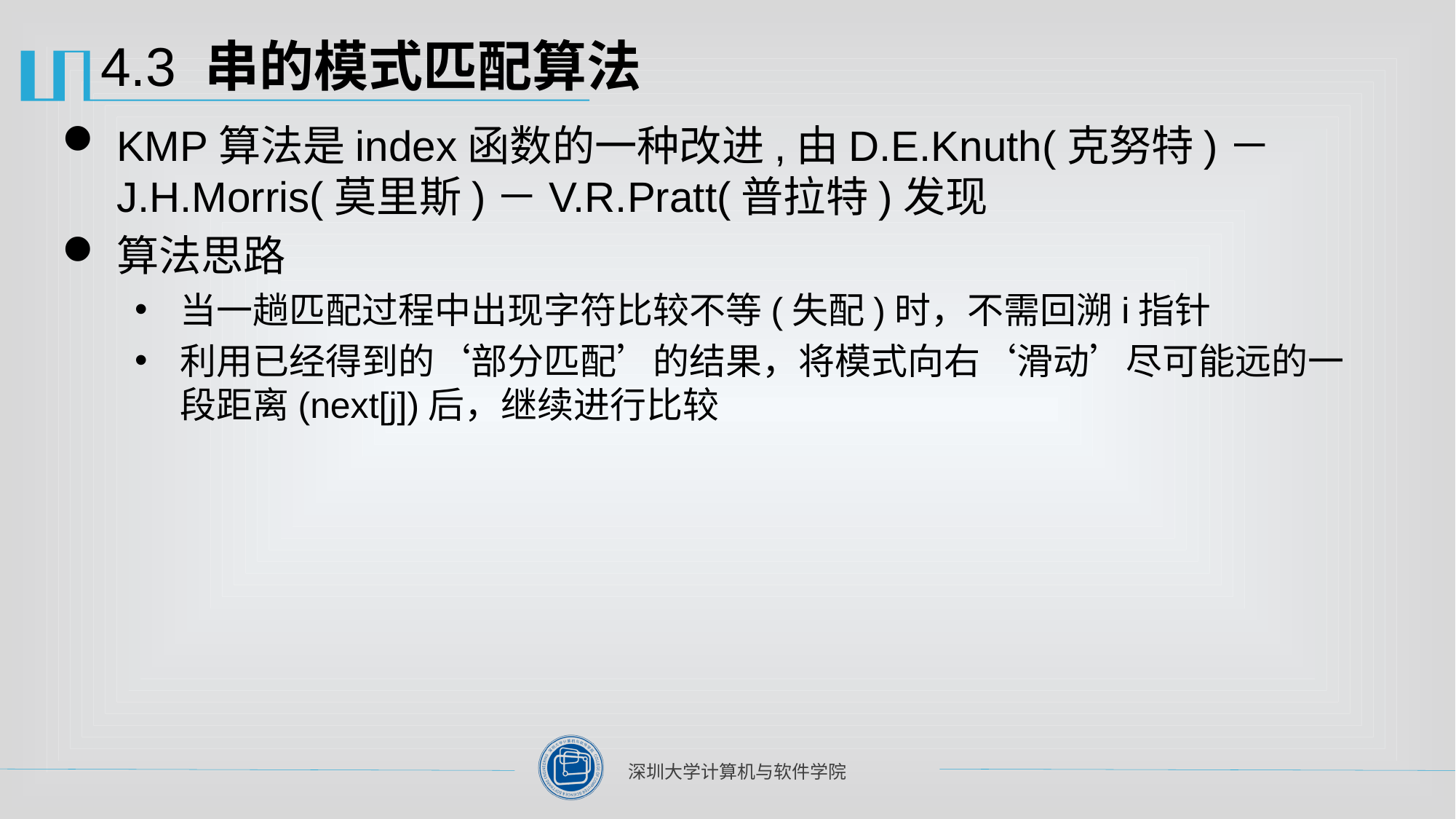

# 4.3 串的模式匹配算法
KMP算法是index函数的一种改进,由D.E.Knuth(克努特)－J.H.Morris(莫里斯)－V.R.Pratt(普拉特)发现
算法思路
当一趟匹配过程中出现字符比较不等(失配)时，不需回溯i指针
利用已经得到的‘部分匹配’的结果，将模式向右‘滑动’尽可能远的一段距离(next[j])后，继续进行比较
19